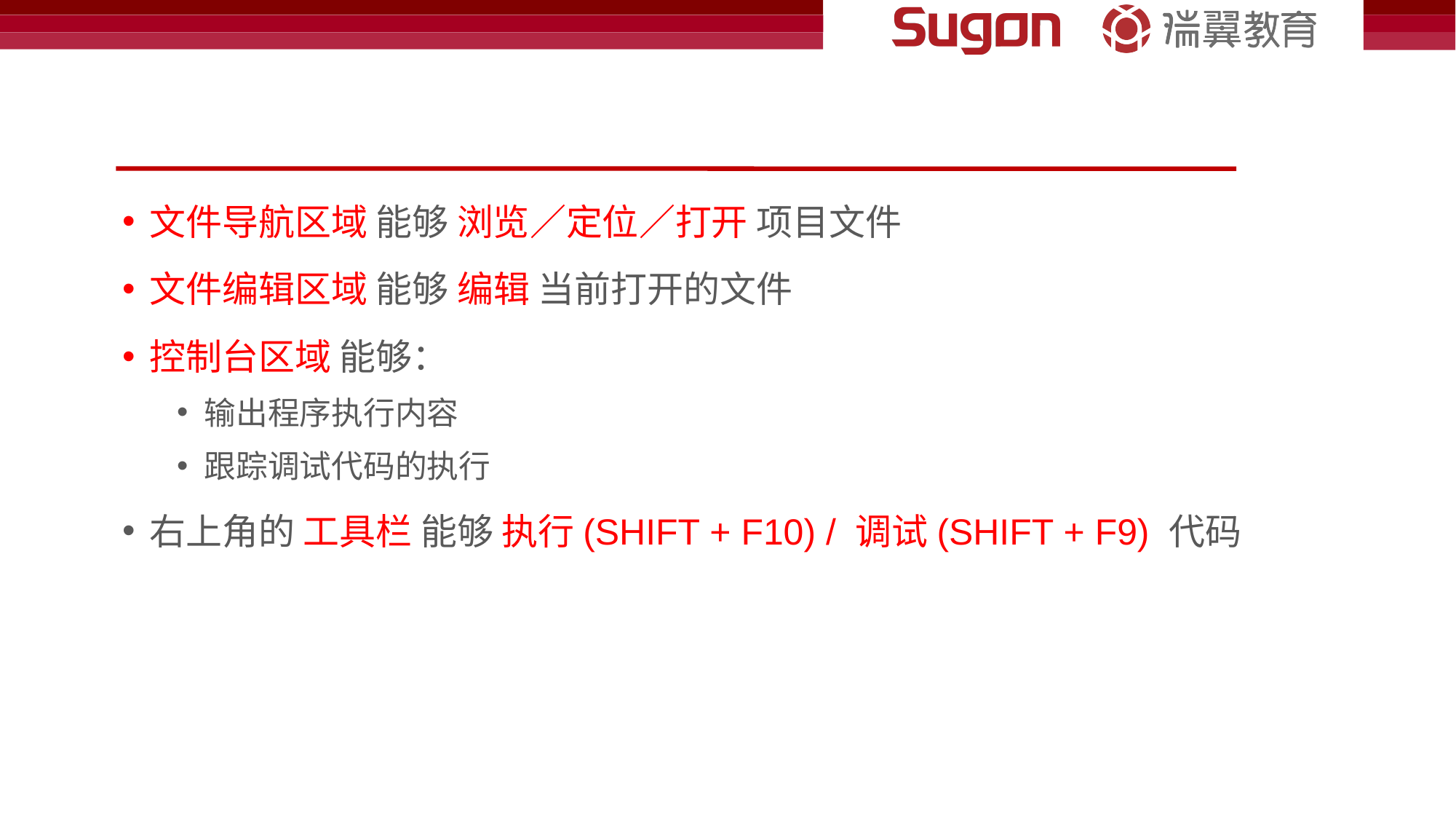

#
文件导航区域 能够 浏览／定位／打开 项目文件
文件编辑区域 能够 编辑 当前打开的文件
控制台区域 能够：
输出程序执行内容
跟踪调试代码的执行
右上角的 工具栏 能够 执行(SHIFT + F10) / 调试(SHIFT + F9) 代码